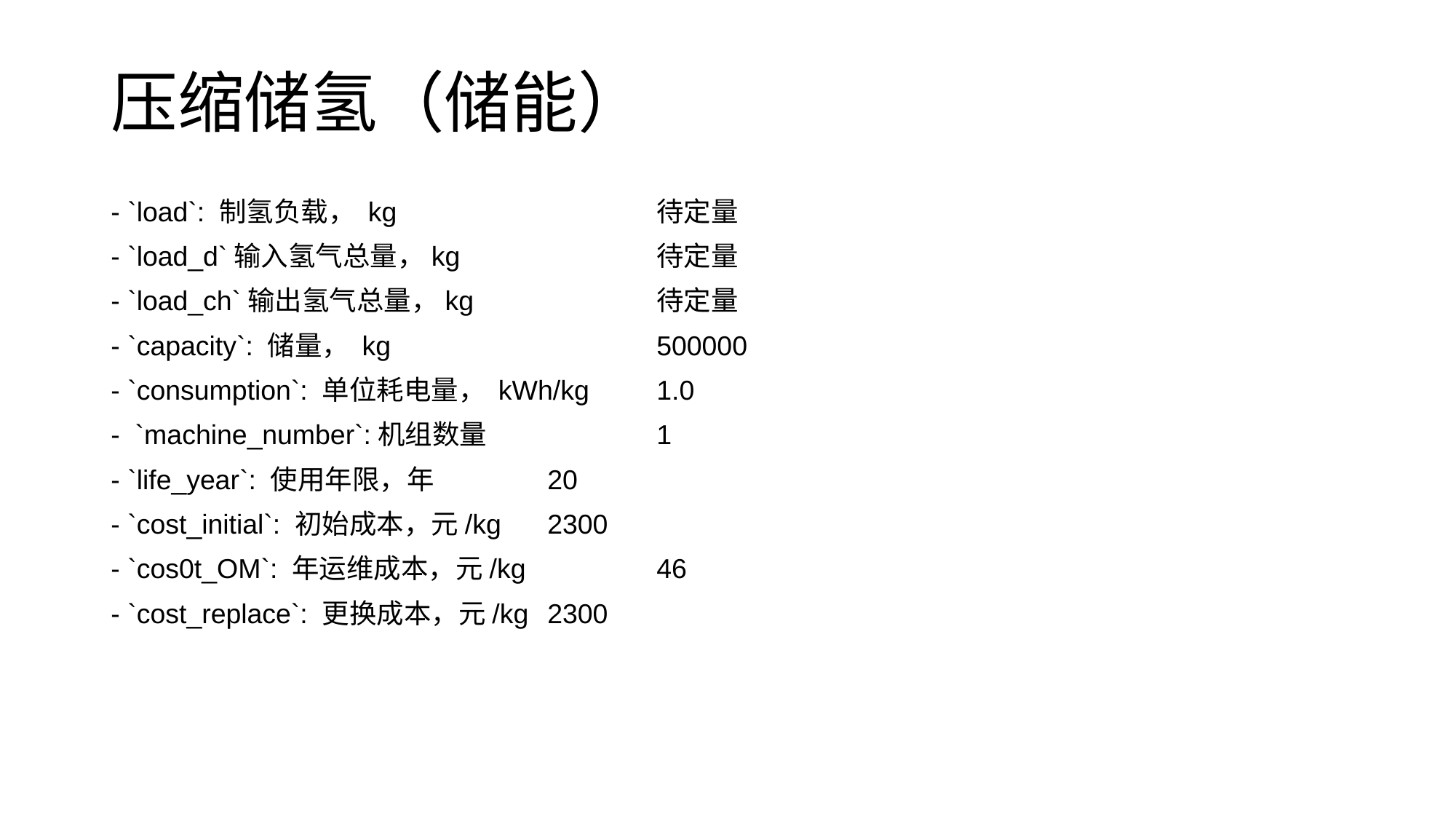

# 压缩储氢（储能）
- `load`: 制氢负载， kg			待定量
- `load_d`输入氢气总量，kg		待定量
- `load_ch`输出氢气总量，kg		待定量
- `capacity`: 储量， kg			500000
- `consumption`: 单位耗电量， kWh/kg	1.0
-  `machine_number`:机组数量		1
- `life_year`: 使用年限，年		20
- `cost_initial`: 初始成本，元/kg	2300
- `cos0t_OM`: 年运维成本，元/kg		46
- `cost_replace`: 更换成本，元/kg	2300